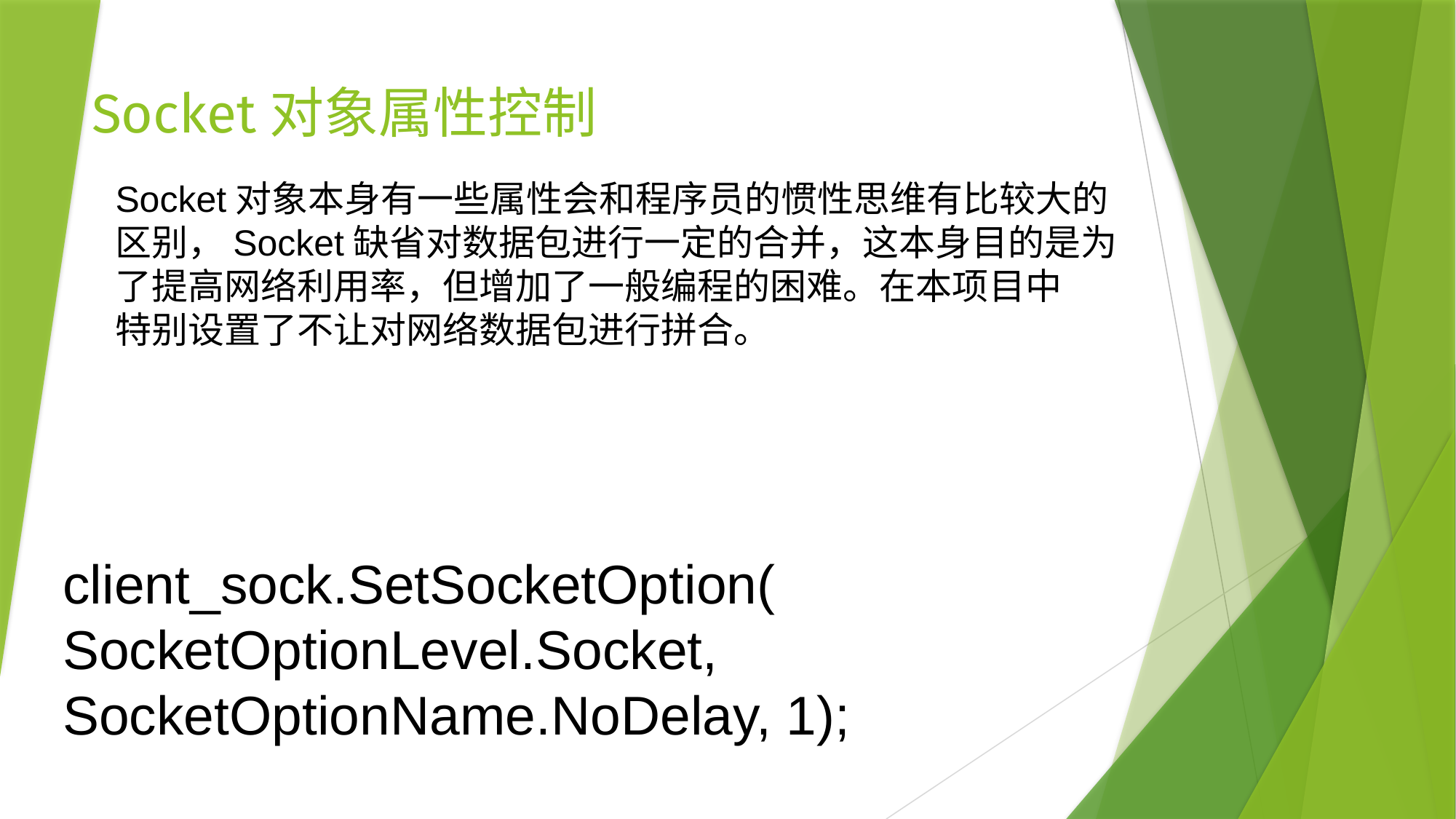

Socket对象属性控制
Socket对象本身有一些属性会和程序员的惯性思维有比较大的
区别，Socket缺省对数据包进行一定的合并，这本身目的是为
了提高网络利用率，但增加了一般编程的困难。在本项目中
特别设置了不让对网络数据包进行拼合。
client_sock.SetSocketOption(
SocketOptionLevel.Socket,
SocketOptionName.NoDelay, 1);